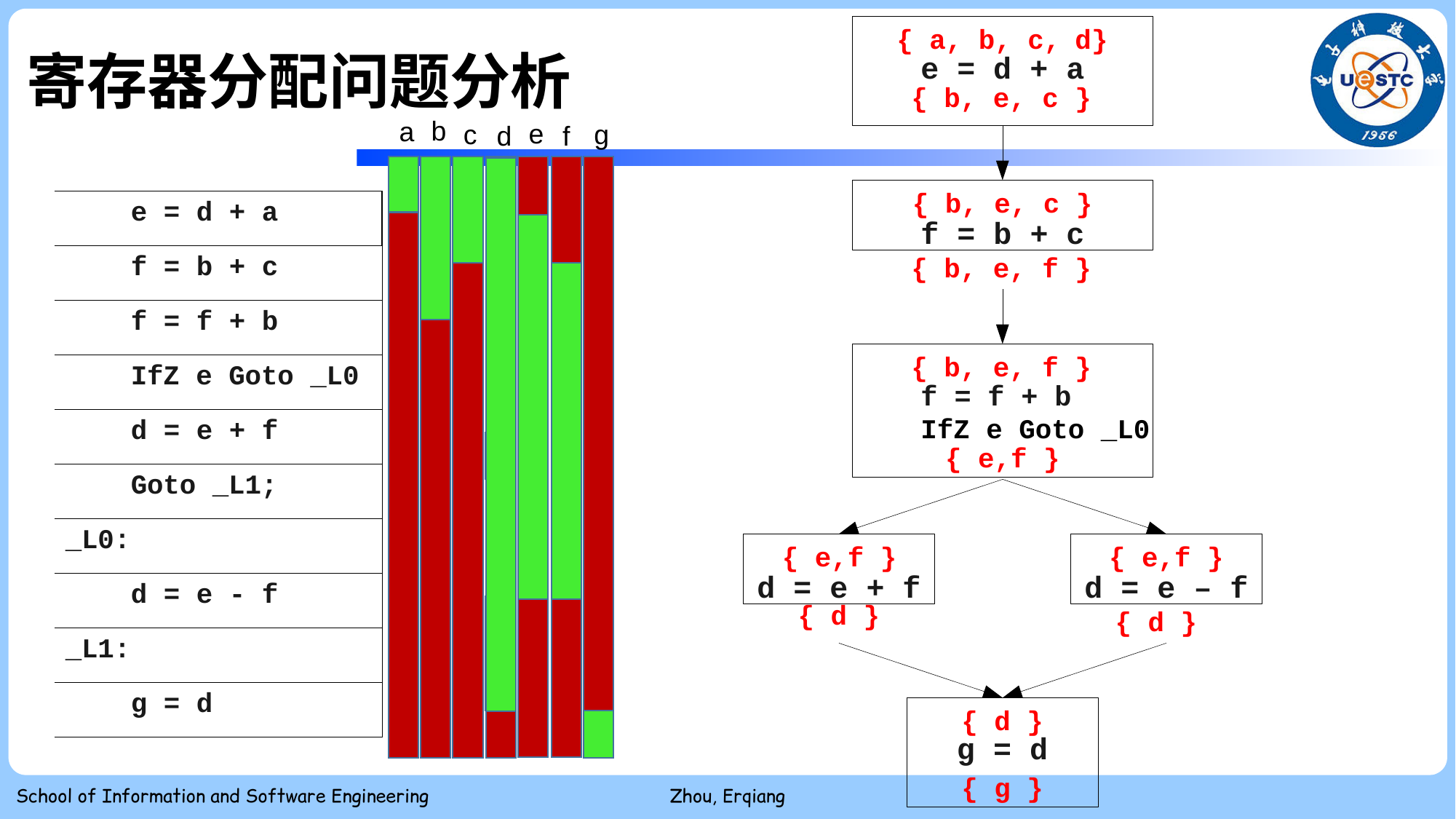

# 寄存器分配问题分析

{ a, b, c, d}
e = d + a
{ b, e, c }
b
a
e
c
g
d
f

|  |
| --- |
| e = d + a |
| f = b + c |
| f = f + b |
| IfZ e Goto \_L0 |
| d = e + f |
| Goto \_L1; |
| \_L0: |
| d = e - f |
| \_L1: |
| g = d |
|  |

f = b + c
{ b, e, c }

{ b, e, f }

f = f + b
IfZ e Goto _L0

{ b, e, f }

{ e,f }

d = e + f
{ e,f }

d = e – f
{ e,f }
{ d }

{ d }

{ d }

g = d
{ g }
School of Information and Software Engineering
Zhou, Erqiang
24